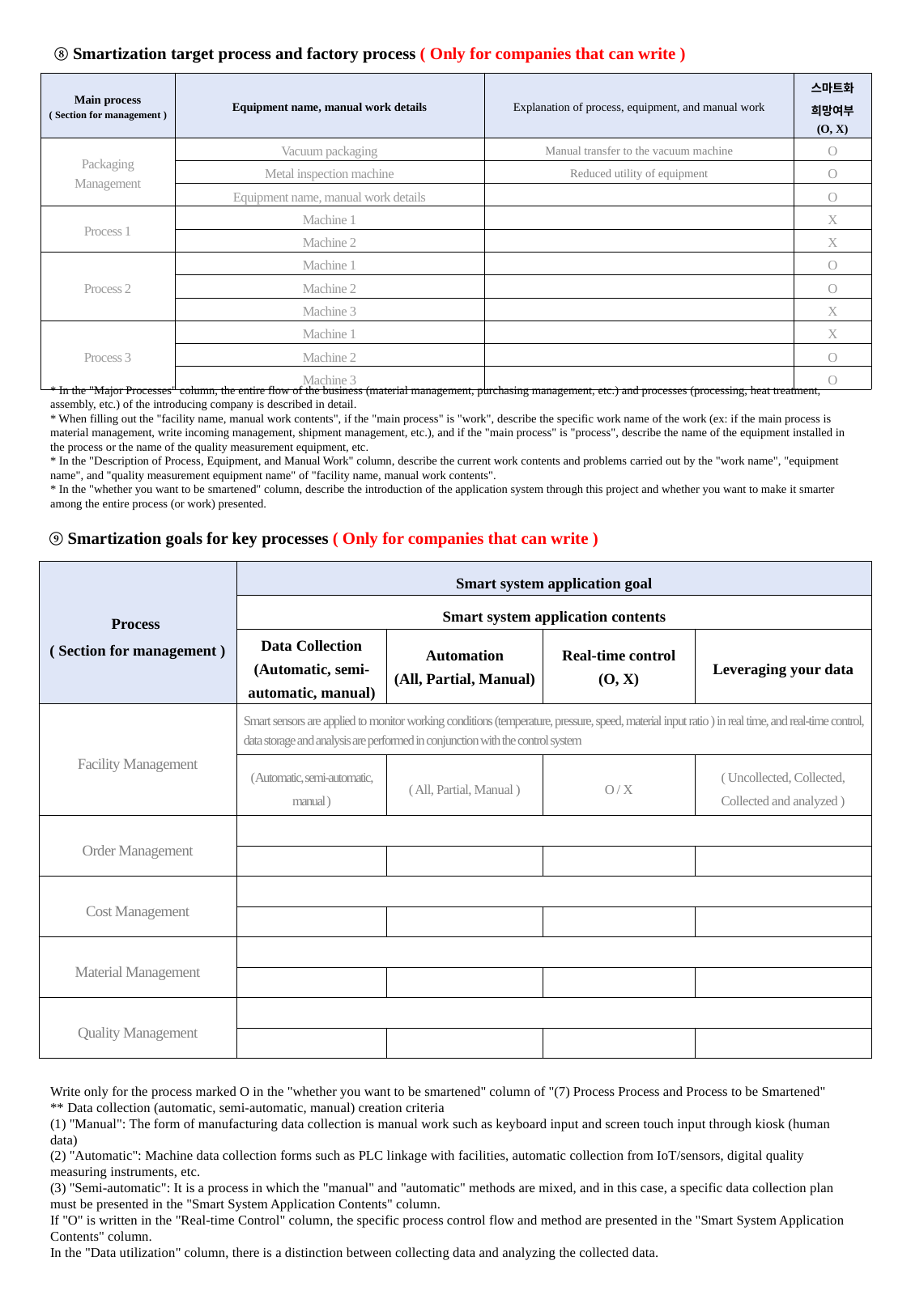

⑧ Smartization target process and factory process ( Only for companies that can write )
| Main process ( Section for management ) | Equipment name, manual work details | Explanation of process, equipment, and manual work | 스마트화 희망여부 (O, X) |
| --- | --- | --- | --- |
| Packaging Management | Vacuum packaging | Manual transfer to the vacuum machine | O |
|  | Metal inspection machine | Reduced utility of equipment | O |
|  | Equipment name, manual work details |  | O |
| Process 1 | Machine 1 |  | X |
|  | Machine 2 |  | X |
| Process 2 | Machine 1 |  | O |
|  | Machine 2 |  | O |
|  | Machine 3 |  | X |
| Process 3 | Machine 1 |  | X |
|  | Machine 2 |  | O |
|  | Machine 3 |  | O |
* In the "Major Processes" column, the entire flow of the business (material management, purchasing management, etc.) and processes (processing, heat treatment, assembly, etc.) of the introducing company is described in detail.
* When filling out the "facility name, manual work contents", if the "main process" is "work", describe the specific work name of the work (ex: if the main process is material management, write incoming management, shipment management, etc.), and if the "main process" is "process", describe the name of the equipment installed in the process or the name of the quality measurement equipment, etc.
* In the "Description of Process, Equipment, and Manual Work" column, describe the current work contents and problems carried out by the "work name", "equipment name", and "quality measurement equipment name" of "facility name, manual work contents".
* In the "whether you want to be smartened" column, describe the introduction of the application system through this project and whether you want to make it smarter among the entire process (or work) presented.
⑨ Smartization goals for key processes ( Only for companies that can write )

| Process ( Section for management ) | Smart system application goal |  |  |  |
| --- | --- | --- | --- | --- |
|  | Smart system application contents |  |  |  |
|  | Data Collection (Automatic, semi-automatic, manual) | Automation (All, Partial, Manual) | Real-time control (O, X) | Leveraging your data |
| Facility Management | Smart sensors are applied to monitor working conditions (temperature, pressure, speed, material input ratio ) in real time, and real-time control, data storage and analysis are performed in conjunction with the control system |  |  |  |
|  | ( Automatic, semi-automatic, manual ) | ( All, Partial, Manual ) | O / X | ( Uncollected, Collected, Collected and analyzed ) |
| Order Management |  |  |  |  |
|  |  |  |  |  |
| Cost Management |  |  |  |  |
|  |  |  |  |  |
| Material Management |  |  |  |  |
|  |  |  |  |  |
| Quality Management |  |  |  |  |
|  |  |  |  |  |
Write only for the process marked O in the "whether you want to be smartened" column of "(7) Process Process and Process to be Smartened"
** Data collection (automatic, semi-automatic, manual) creation criteria
(1) "Manual": The form of manufacturing data collection is manual work such as keyboard input and screen touch input through kiosk (human data)
(2) "Automatic": Machine data collection forms such as PLC linkage with facilities, automatic collection from IoT/sensors, digital quality measuring instruments, etc.
(3) "Semi-automatic": It is a process in which the "manual" and "automatic" methods are mixed, and in this case, a specific data collection plan must be presented in the "Smart System Application Contents" column.
If "O" is written in the "Real-time Control" column, the specific process control flow and method are presented in the "Smart System Application Contents" column.
In the "Data utilization" column, there is a distinction between collecting data and analyzing the collected data.